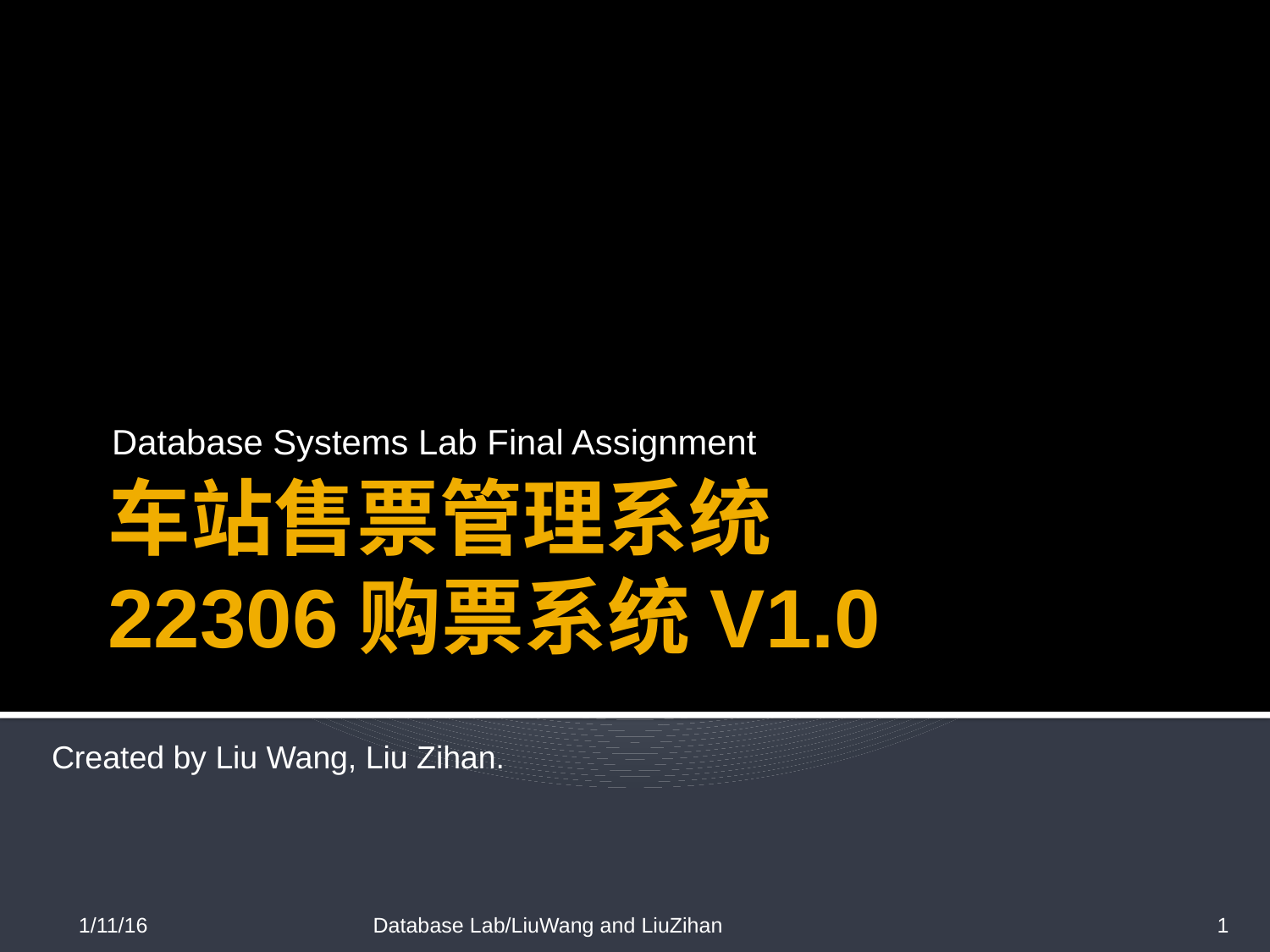

Database Systems Lab Final Assignment
# 车站售票管理系统 22306购票系统V1.0
Created by Liu Wang, Liu Zihan.
1/11/16
Database Lab/LiuWang and LiuZihan
1